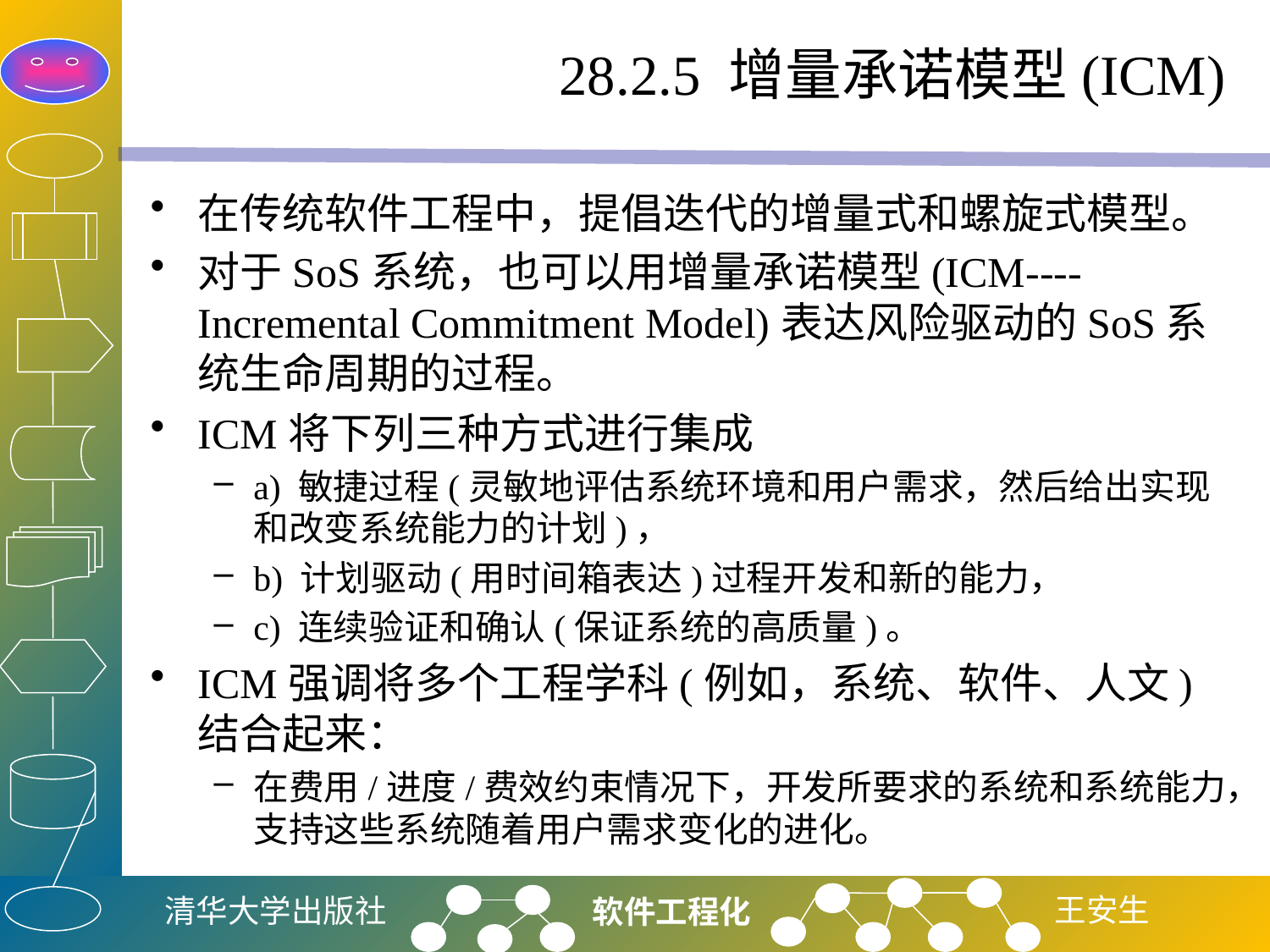

# 28.2.5 增量承诺模型(ICM)
在传统软件工程中，提倡迭代的增量式和螺旋式模型。
对于SoS系统，也可以用增量承诺模型(ICM----Incremental Commitment Model)表达风险驱动的SoS系统生命周期的过程。
ICM将下列三种方式进行集成
a) 敏捷过程(灵敏地评估系统环境和用户需求，然后给出实现和改变系统能力的计划)，
b) 计划驱动(用时间箱表达)过程开发和新的能力，
c) 连续验证和确认(保证系统的高质量)。
ICM强调将多个工程学科(例如，系统、软件、人文)结合起来：
在费用/进度/费效约束情况下，开发所要求的系统和系统能力，支持这些系统随着用户需求变化的进化。